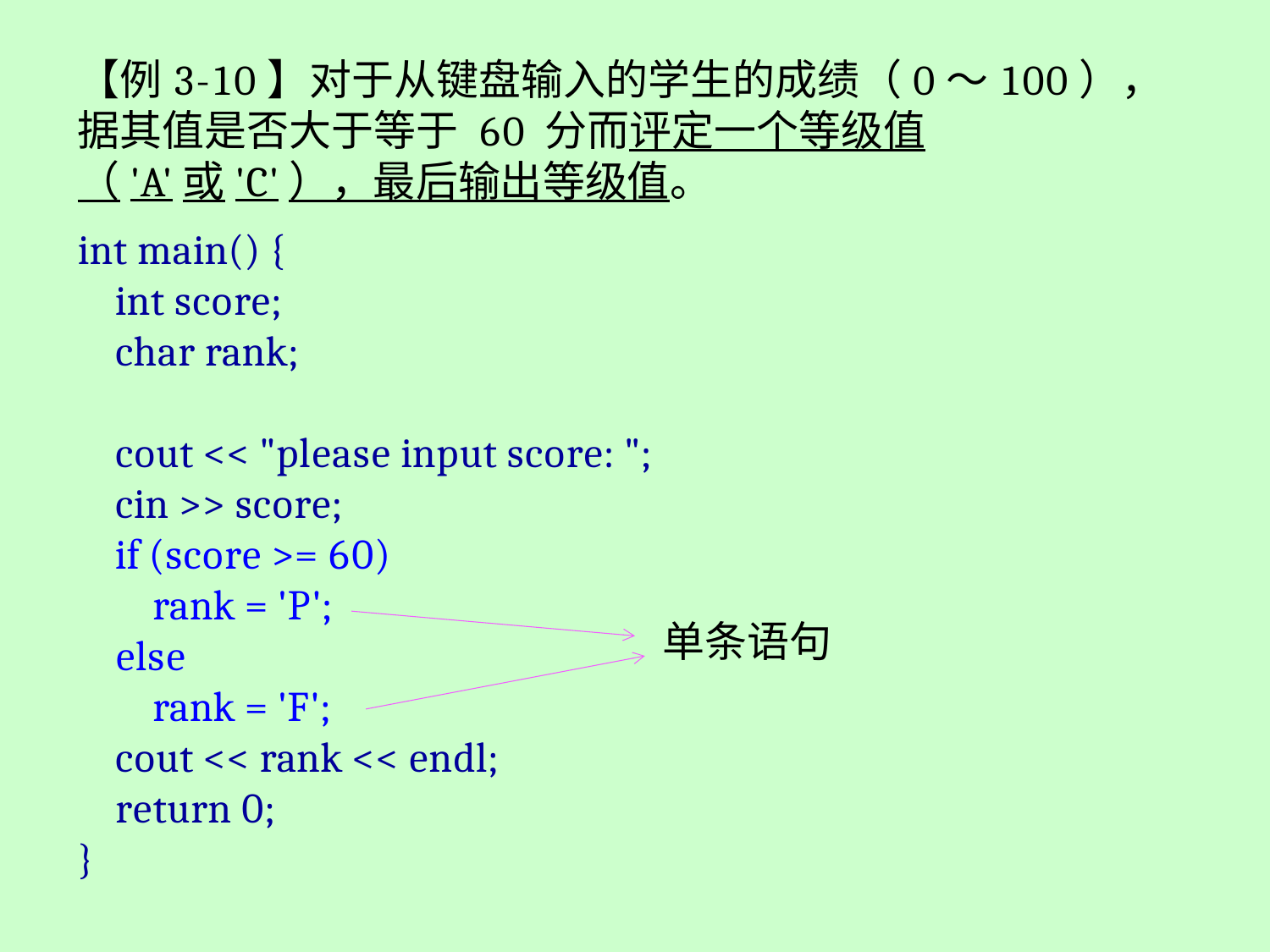

【例3-10】对于从键盘输入的学生的成绩（0～100），据其值是否大于等于 60 分而评定一个等级值（'A'或'C'），最后输出等级值。
int main() {
    int score;
    char rank;

    cout << "please input score: ";
    cin >> score;
    if (score >= 60)
        rank = 'P';
    else
        rank = 'F';
    cout << rank << endl;
    return 0;
}
单条语句
9